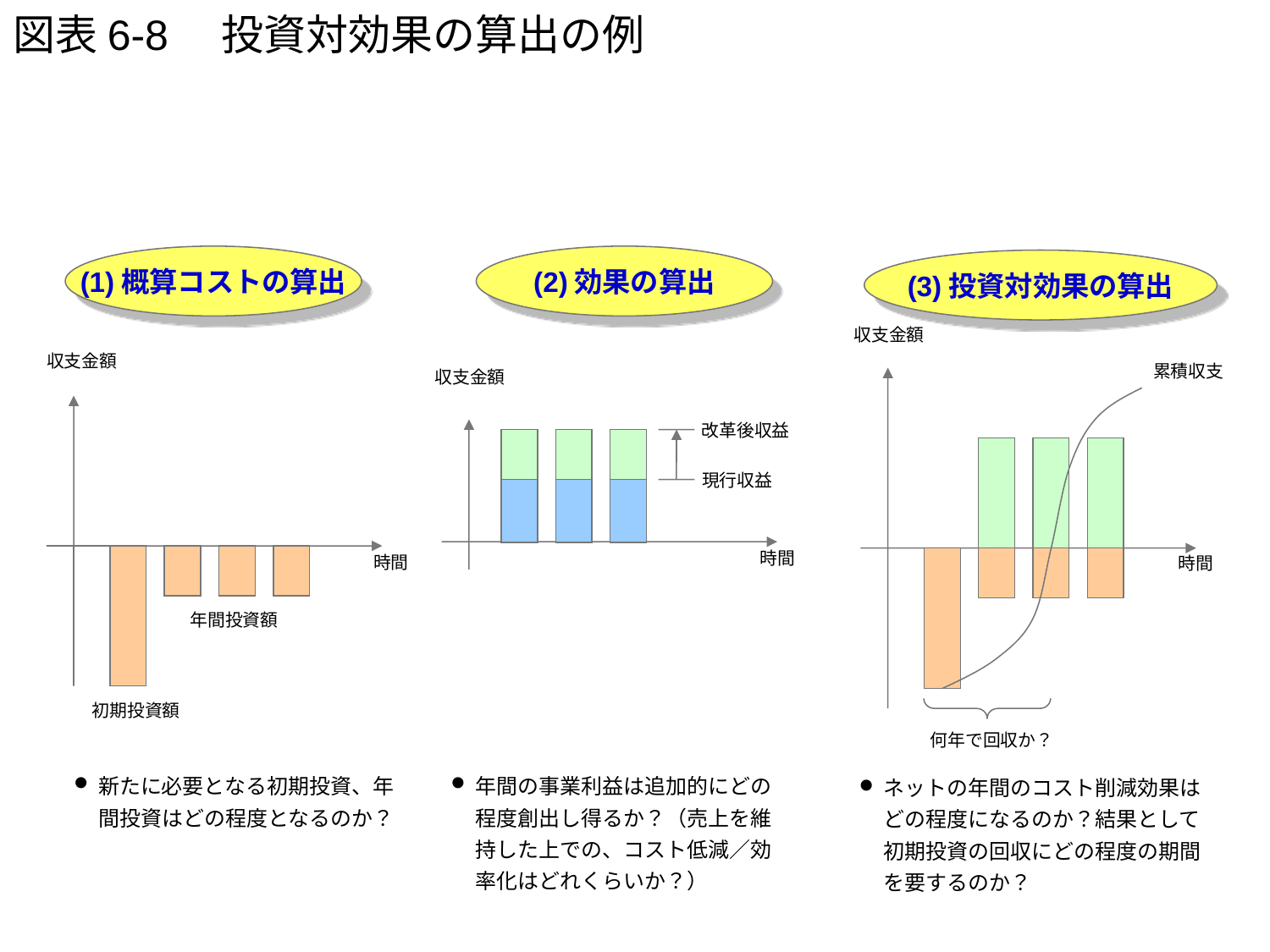

# 図表6-8　投資対効果の算出の例
(1)概算コストの算出
(2)効果の算出
(3)投資対効果の算出
収支金額
収支金額

時間
年間投資額
初期投資額
累積収支
収支金額

改革後収益

現行収益

時間
時間

何年で回収か？
新たに必要となる初期投資、年間投資はどの程度となるのか？
年間の事業利益は追加的にどの程度創出し得るか？（売上を維持した上での、コスト低減／効率化はどれくらいか？）
ネットの年間のコスト削減効果はどの程度になるのか？結果として初期投資の回収にどの程度の期間を要するのか？